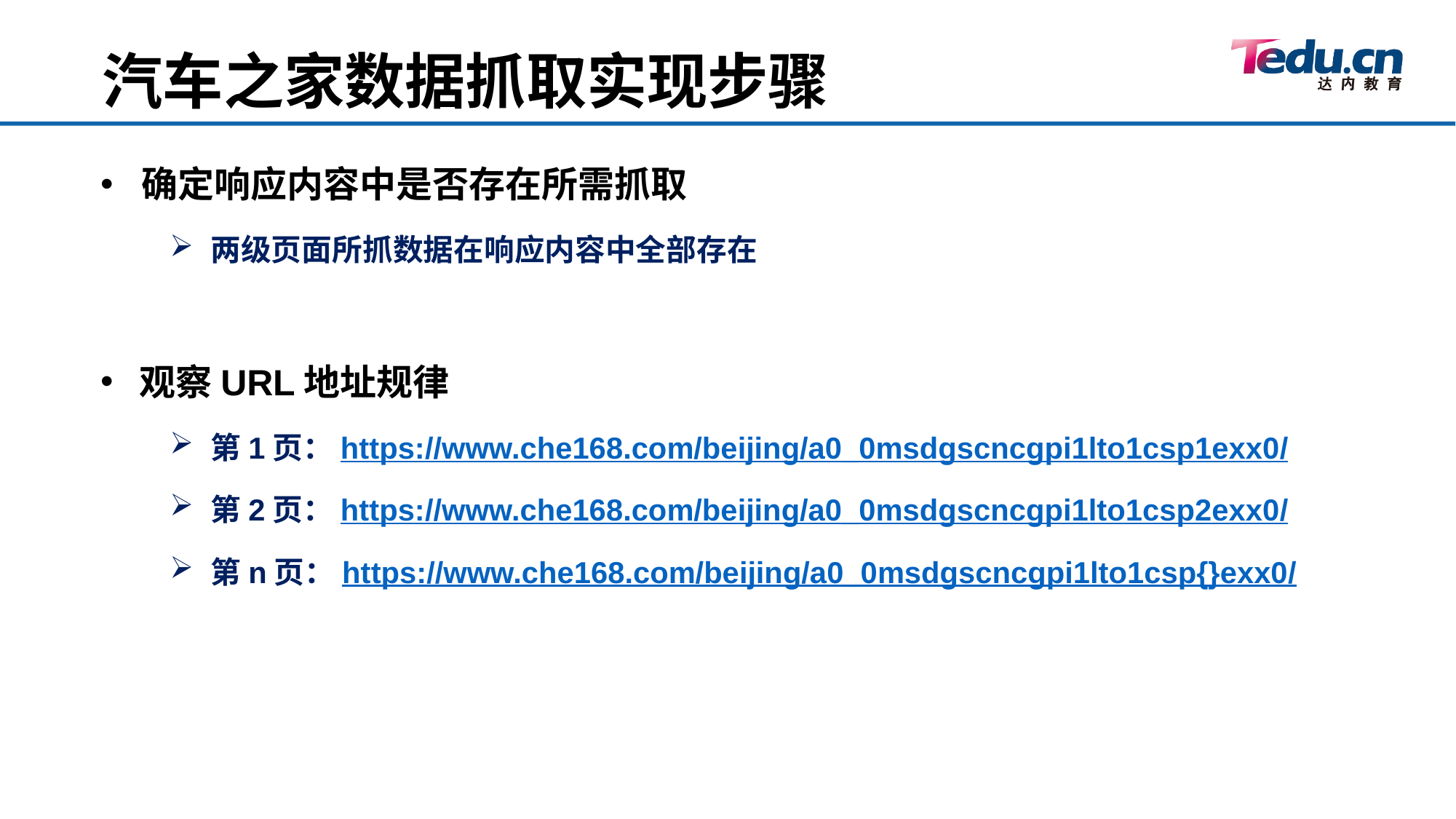

汽车之家数据抓取实现步骤
确定响应内容中是否存在所需抓取
两级页面所抓数据在响应内容中全部存在

观察URL地址规律
第1页：https://www.che168.com/beijing/a0_0msdgscncgpi1lto1csp1exx0/
第2页：https://www.che168.com/beijing/a0_0msdgscncgpi1lto1csp2exx0/
第n页：https://www.che168.com/beijing/a0_0msdgscncgpi1lto1csp{}exx0/